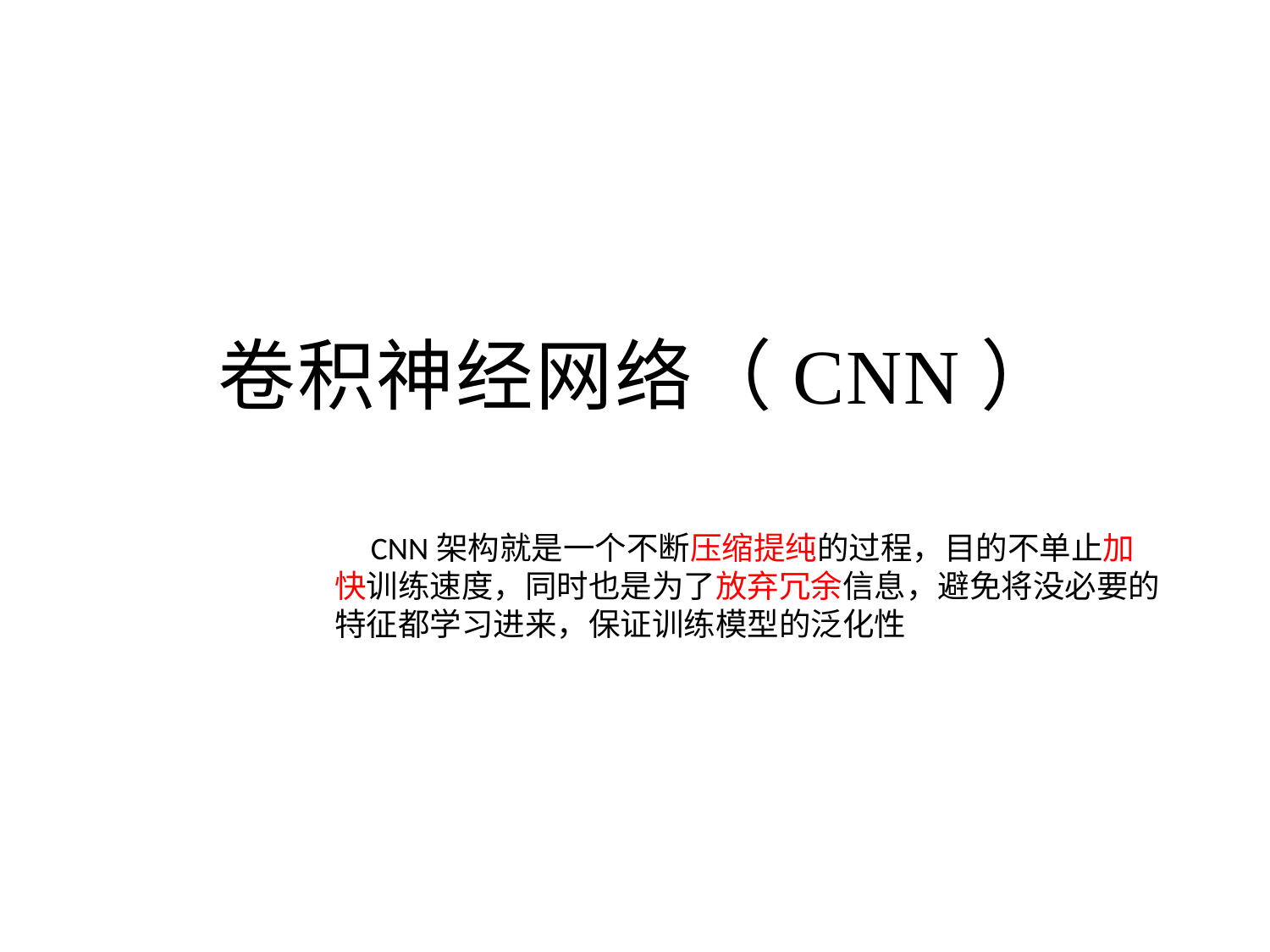

# 卷积神经网络（CNN）
     CNN架构就是一个不断压缩提纯的过程，目的不单止加快训练速度，同时也是为了放弃冗余信息，避免将没必要的特征都学习进来，保证训练模型的泛化性